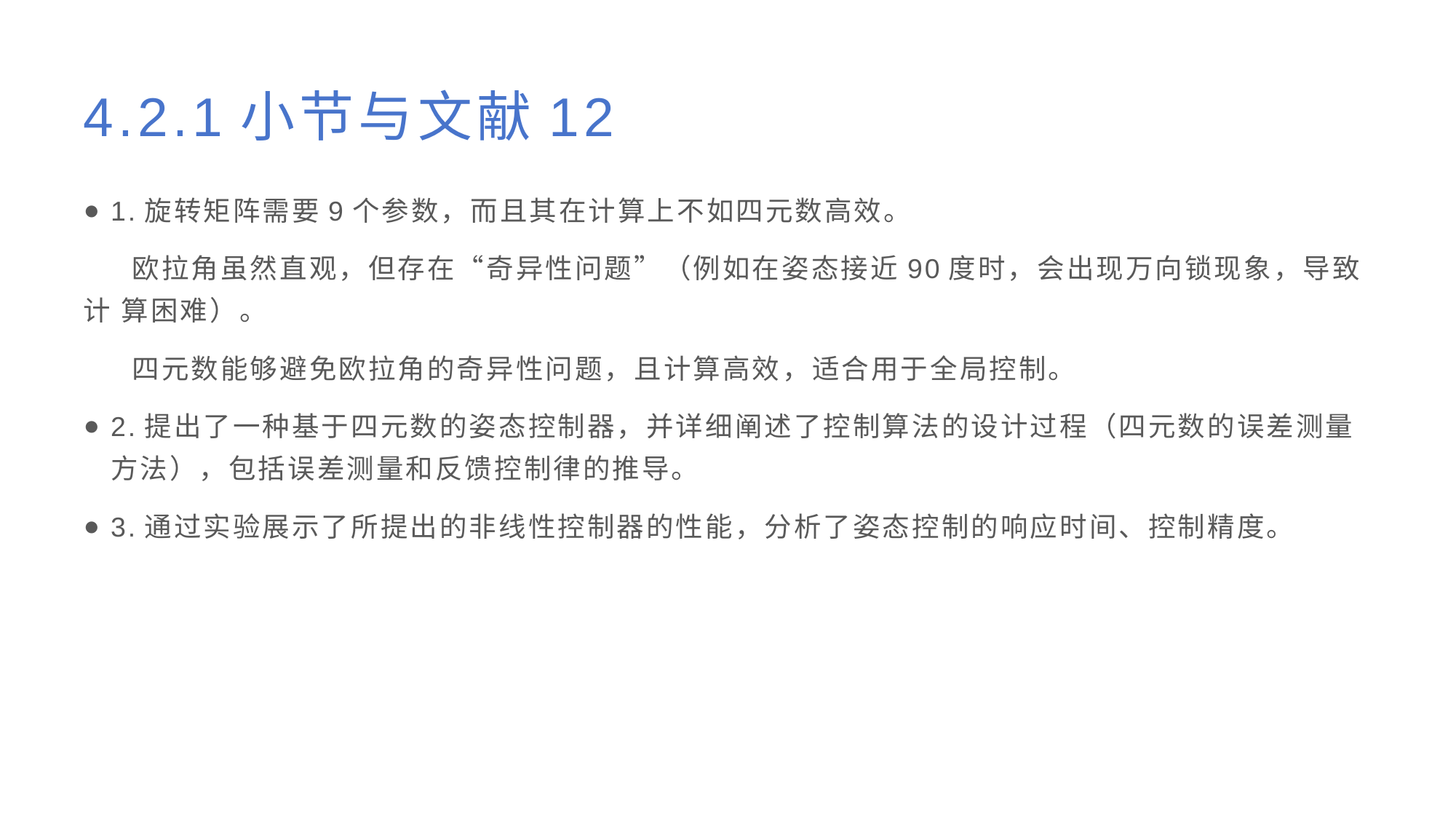

# 4.2.1小节与文献12
1.旋转矩阵需要9个参数，而且其在计算上不如四元数高效。
     欧拉角虽然直观，但存在“奇异性问题”（例如在姿态接近90度时，会出现万向锁现象，导致计 算困难）。
     四元数能够避免欧拉角的奇异性问题，且计算高效，适合用于全局控制。
2.提出了一种基于四元数的姿态控制器，并详细阐述了控制算法的设计过程（四元数的误差测量方法），包括误差测量和反馈控制律的推导。
3.通过实验展示了所提出的非线性控制器的性能，分析了姿态控制的响应时间、控制精度。